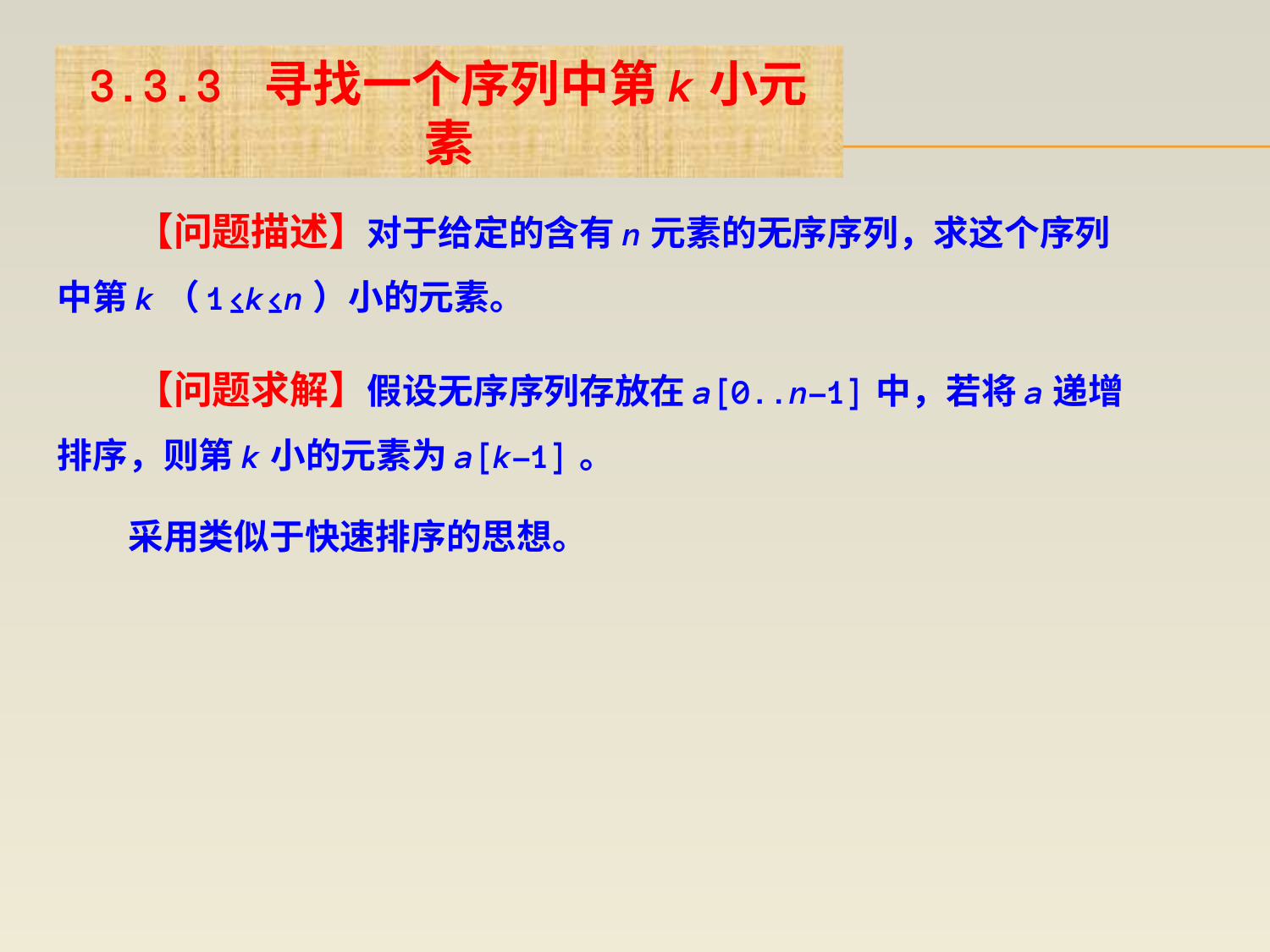

3.3.3 寻找一个序列中第k小元素
　　【问题描述】对于给定的含有n元素的无序序列，求这个序列中第k（1≤k≤n）小的元素。
　　【问题求解】假设无序序列存放在a[0..n-1]中，若将a递增排序，则第k小的元素为a[k-1]。
　　采用类似于快速排序的思想。